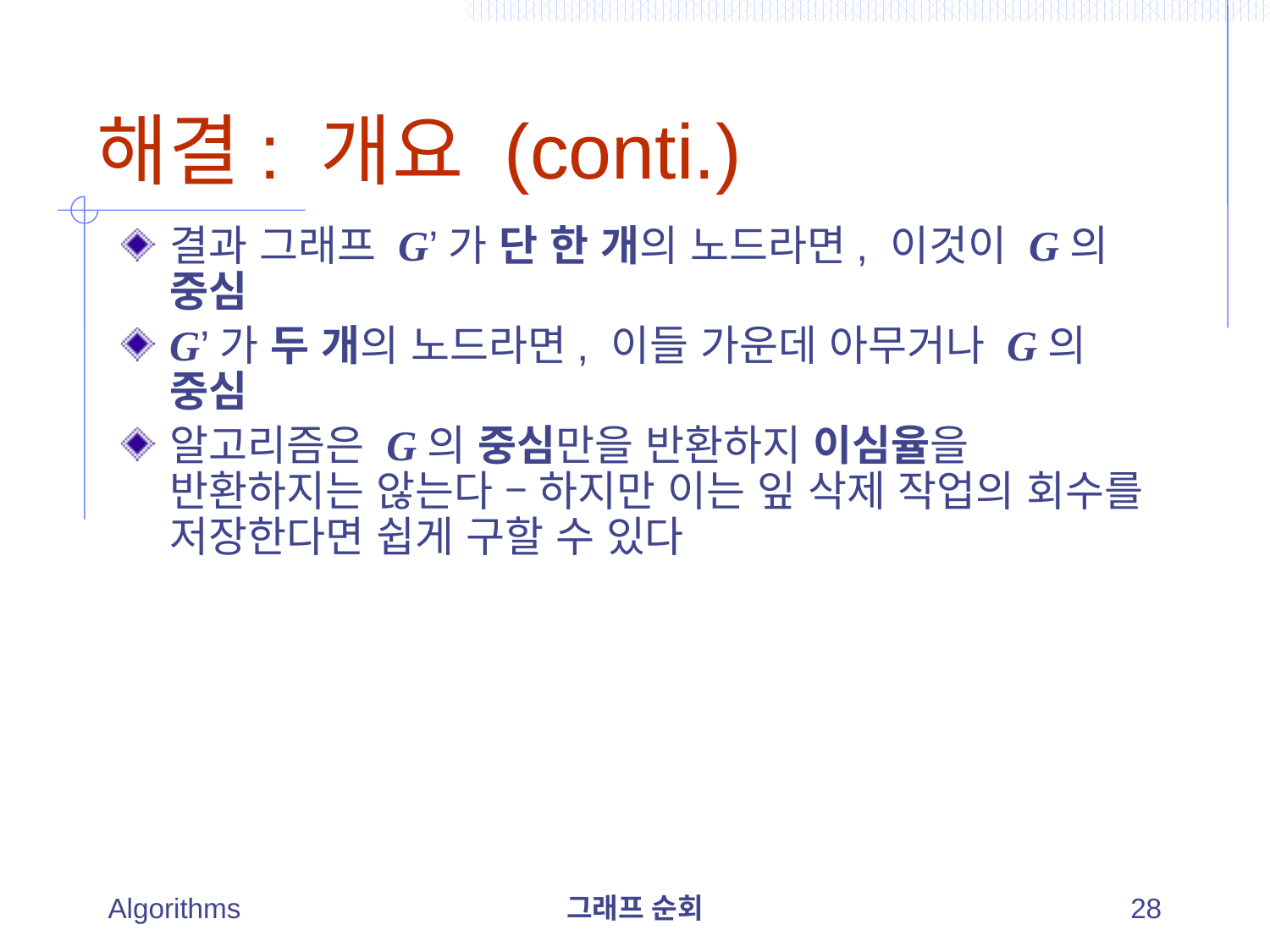

# 해결: 개요 (conti.)
결과 그래프 G’가 단 한 개의 노드라면, 이것이 G의 중심
G’가 두 개의 노드라면, 이들 가운데 아무거나 G의 중심
알고리즘은 G의 중심만을 반환하지 이심율을 반환하지는 않는다 – 하지만 이는 잎 삭제 작업의 회수를 저장한다면 쉽게 구할 수 있다
Algorithms
그래프 순회
28